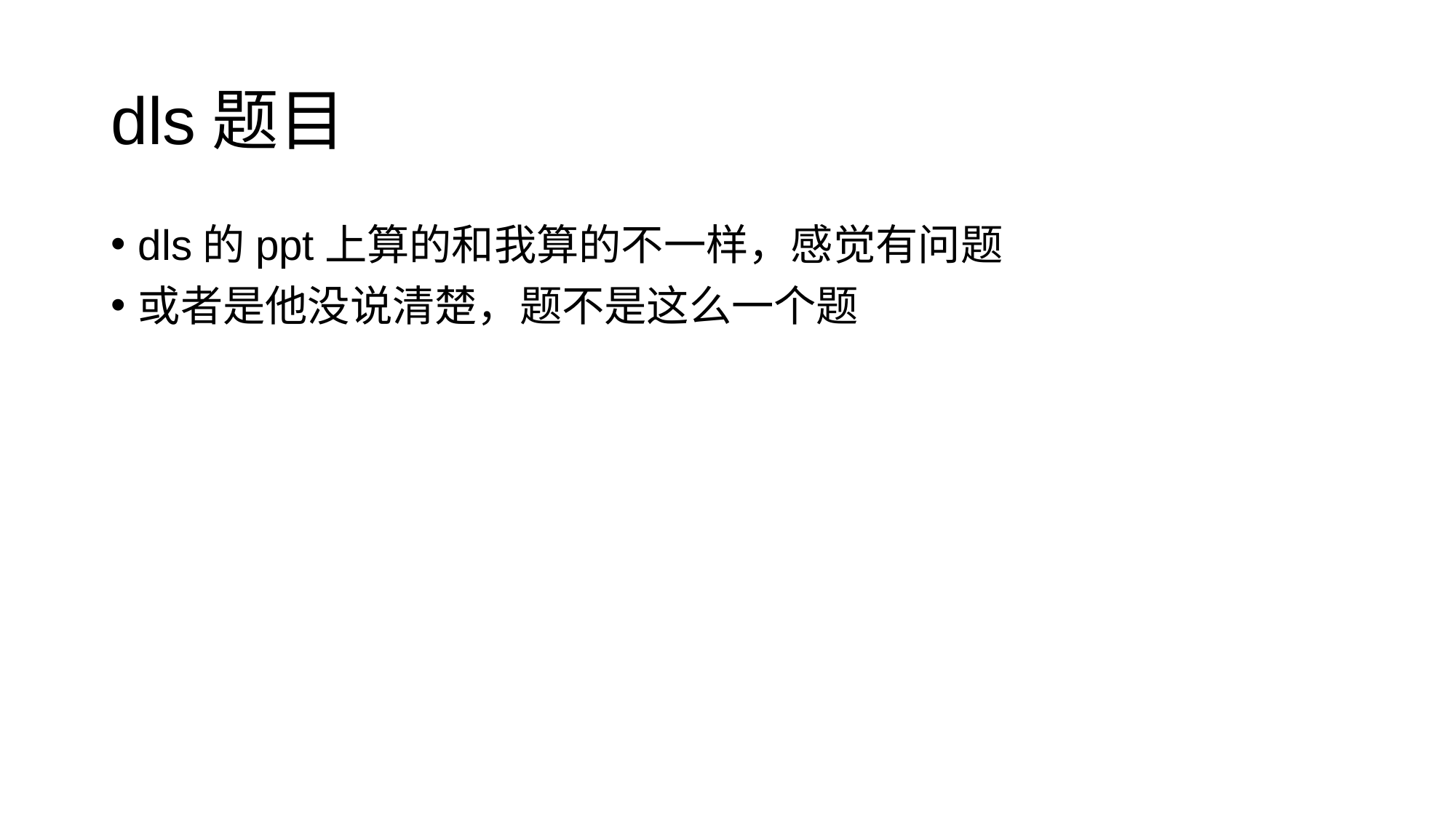

# dls题目
dls的ppt上算的和我算的不一样，感觉有问题
或者是他没说清楚，题不是这么一个题